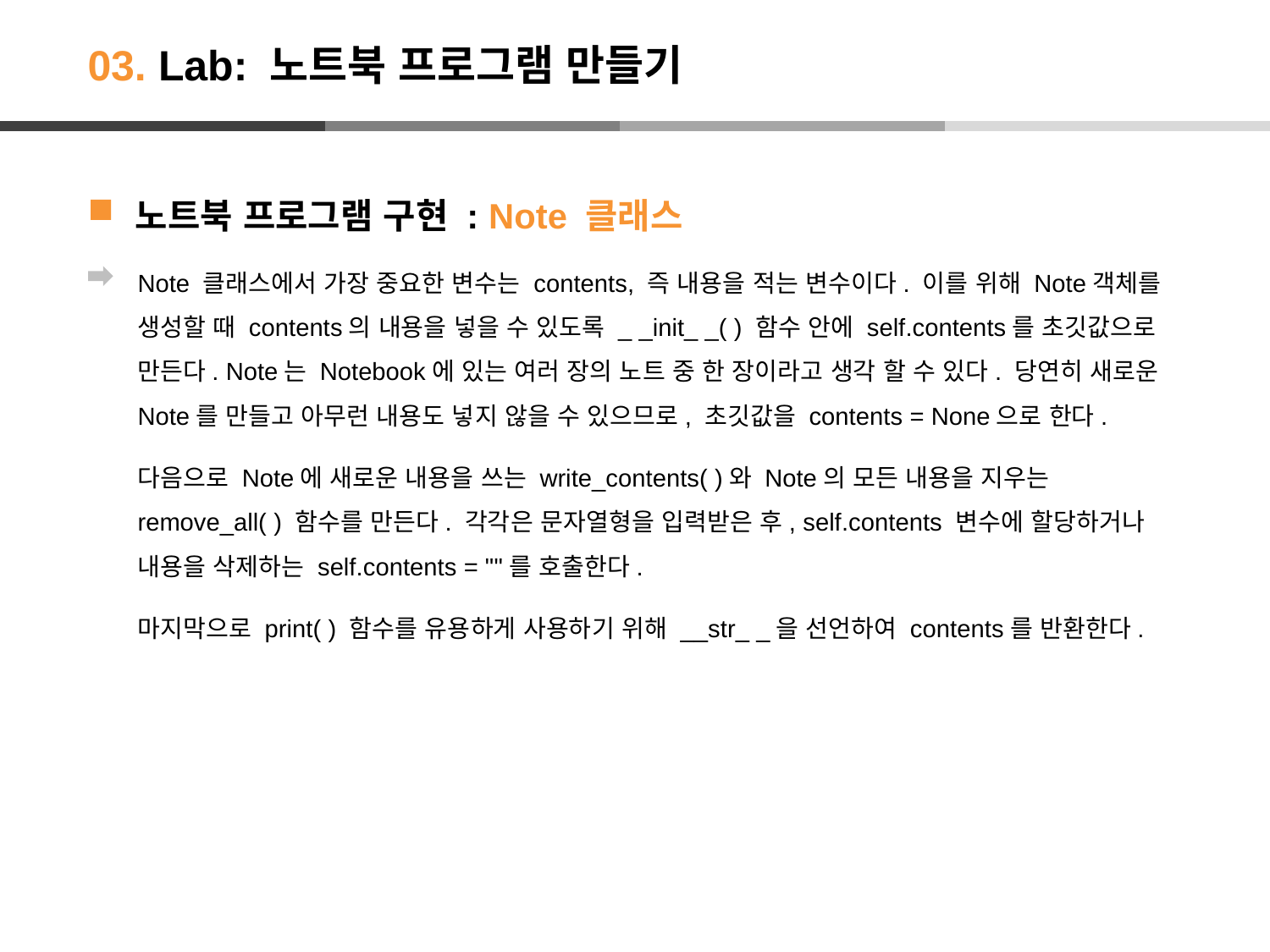

# 03. Lab: 노트북 프로그램 만들기
노트북 프로그램 구현 : Note 클래스

Note 클래스에서 가장 중요한 변수는 contents, 즉 내용을 적는 변수이다. 이를 위해 Note객체를 생성할 때 contents의 내용을 넣을 수 있도록 _ _init_ _( ) 함수 안에 self.contents를 초깃값으로 만든다. Note는 Notebook에 있는 여러 장의 노트 중 한 장이라고 생각 할 수 있다. 당연히 새로운 Note를 만들고 아무런 내용도 넣지 않을 수 있으므로, 초깃값을 contents = None으로 한다.
다음으로 Note에 새로운 내용을 쓰는 write_contents( )와 Note의 모든 내용을 지우는 remove_all( ) 함수를 만든다. 각각은 문자열형을 입력받은 후, self.contents 변수에 할당하거나 내용을 삭제하는 self.contents = ""를 호출한다.
마지막으로 print( ) 함수를 유용하게 사용하기 위해 __str_ _을 선언하여 contents를 반환한다.